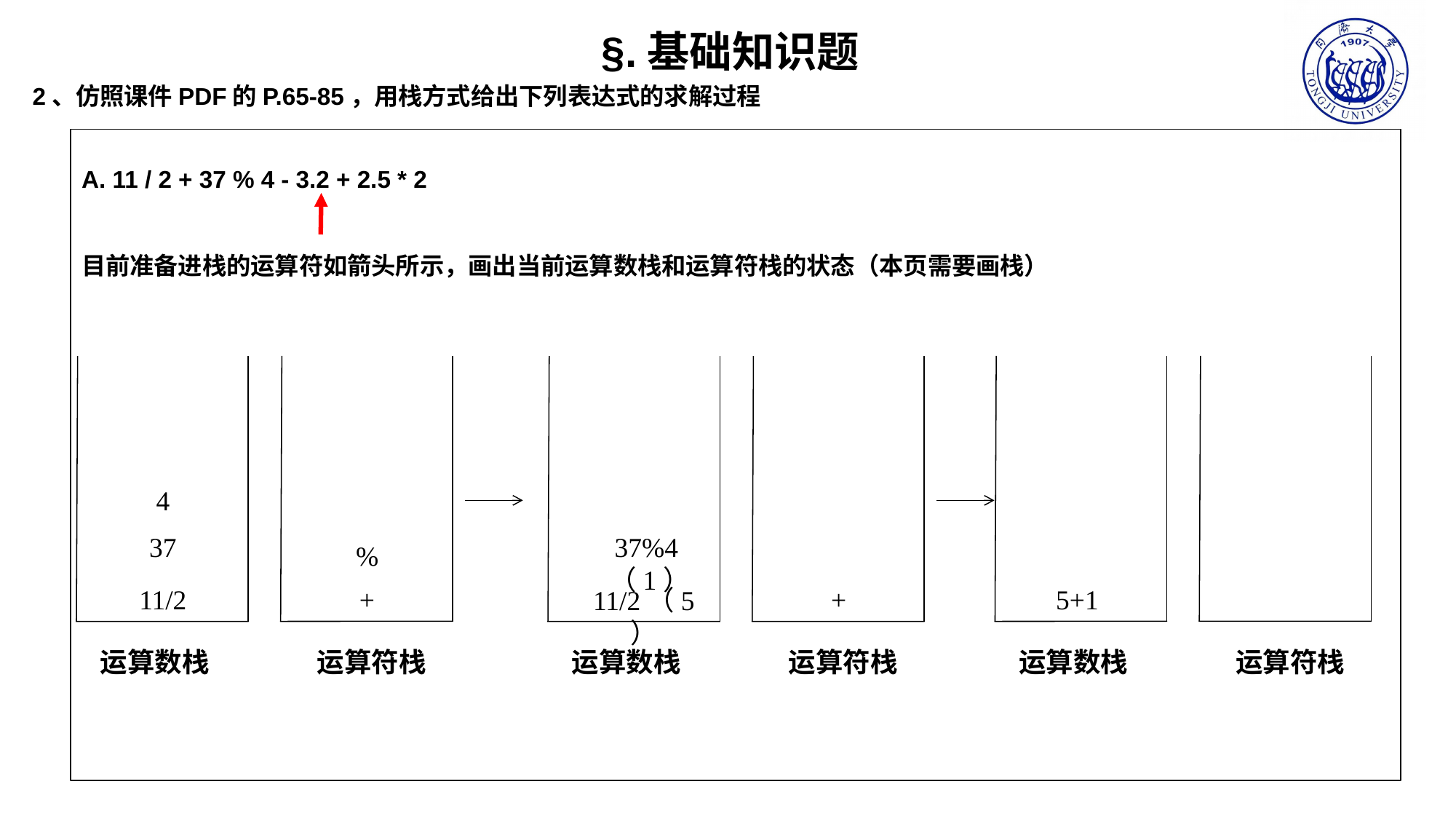

§.基础知识题
2、仿照课件PDF的P.65-85，用栈方式给出下列表达式的求解过程

A. 11 / 2 + 37 % 4 - 3.2 + 2.5 * 2

目前准备进栈的运算符如箭头所示，画出当前运算数栈和运算符栈的状态（本页需要画栈）

运算符栈
5+1
运算数栈

+
运算符栈
37
11/2
运算数栈
4
%

+
运算符栈
37%4（1）
11/2（5）
运算数栈